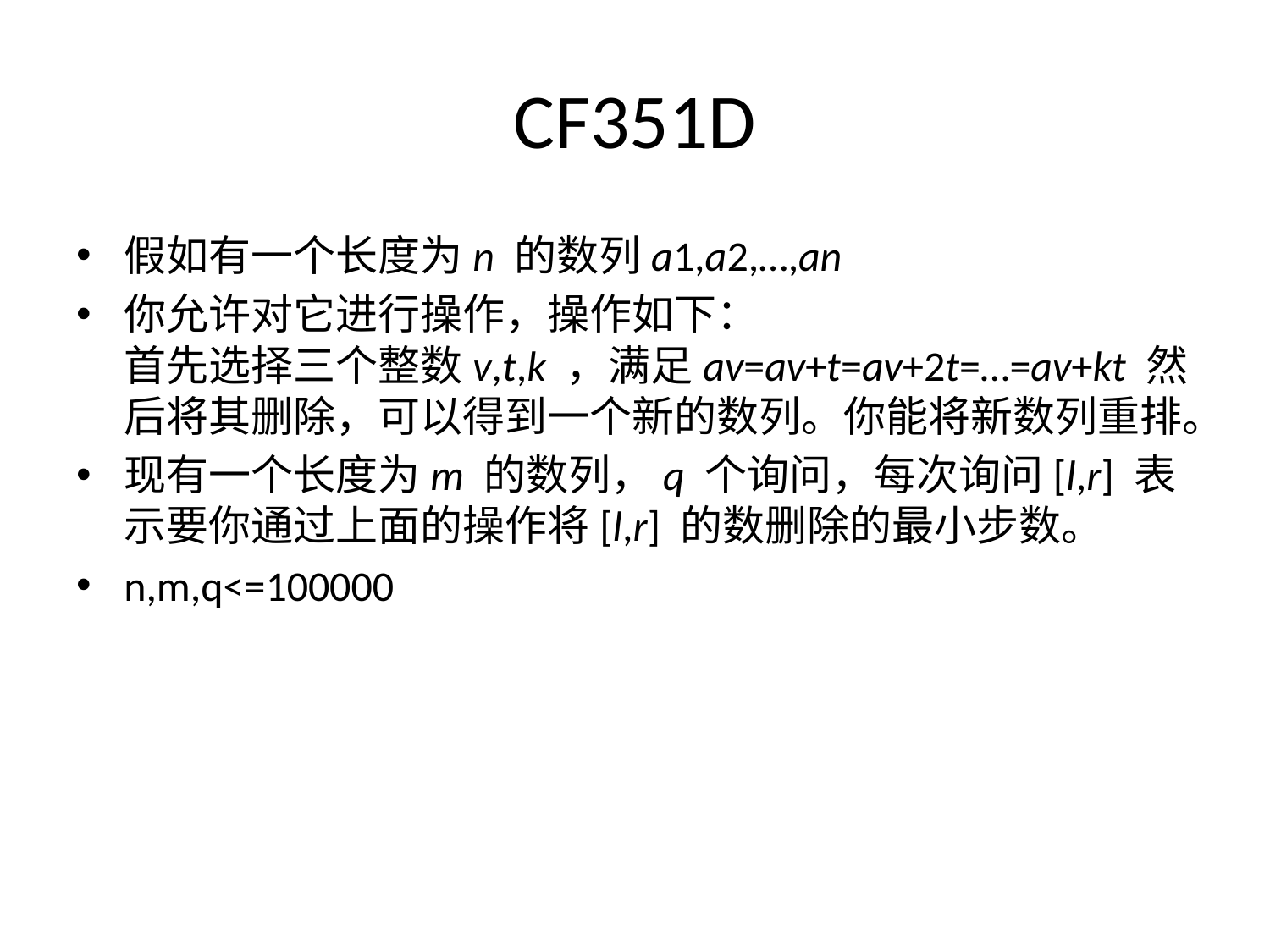

# CF351D
假如有一个长度为n 的数列a1​,a2​,…,an​
你允许对它进行操作，操作如下：
首先选择三个整数v,t,k ，满足av​=av+t​=av+2t​=…=av+kt​ 然后将其删除，可以得到一个新的数列。你能将新数列重排。
现有一个长度为m 的数列，q 个询问，每次询问[l,r] 表示要你通过上面的操作将[l,r] 的数删除的最小步数。
n,m,q<=100000